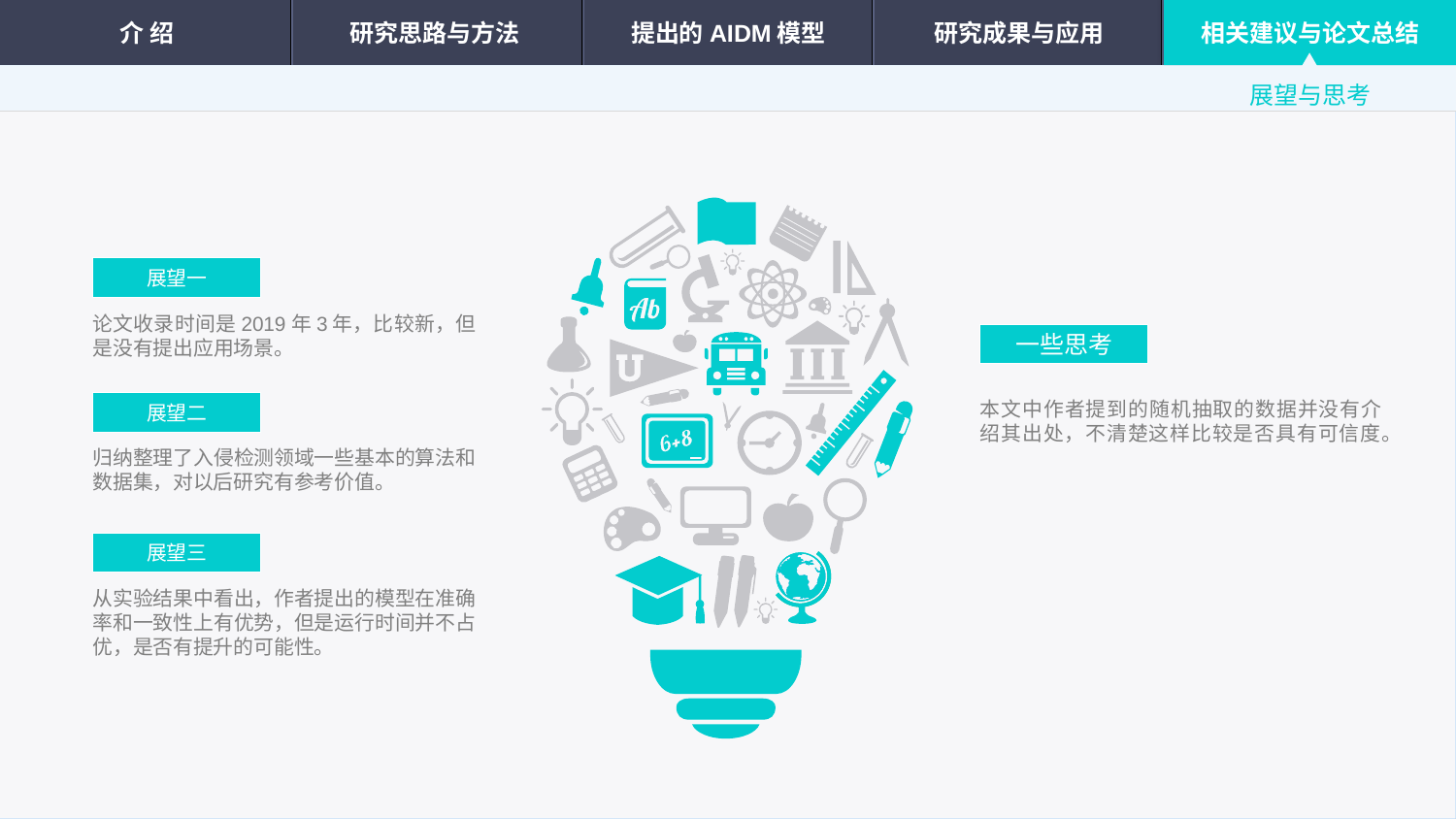

介 绍
研究思路与方法
提出的AIDM模型
研究成果与应用
相关建议与论文总结
展望与思考

展望一
论文收录时间是2019年3年，比较新，但是没有提出应用场景。
一些思考
展望二
本文中作者提到的随机抽取的数据并没有介绍其出处，不清楚这样比较是否具有可信度。
归纳整理了入侵检测领域一些基本的算法和数据集，对以后研究有参考价值。
展望三
从实验结果中看出，作者提出的模型在准确率和一致性上有优势，但是运行时间并不占优，是否有提升的可能性。